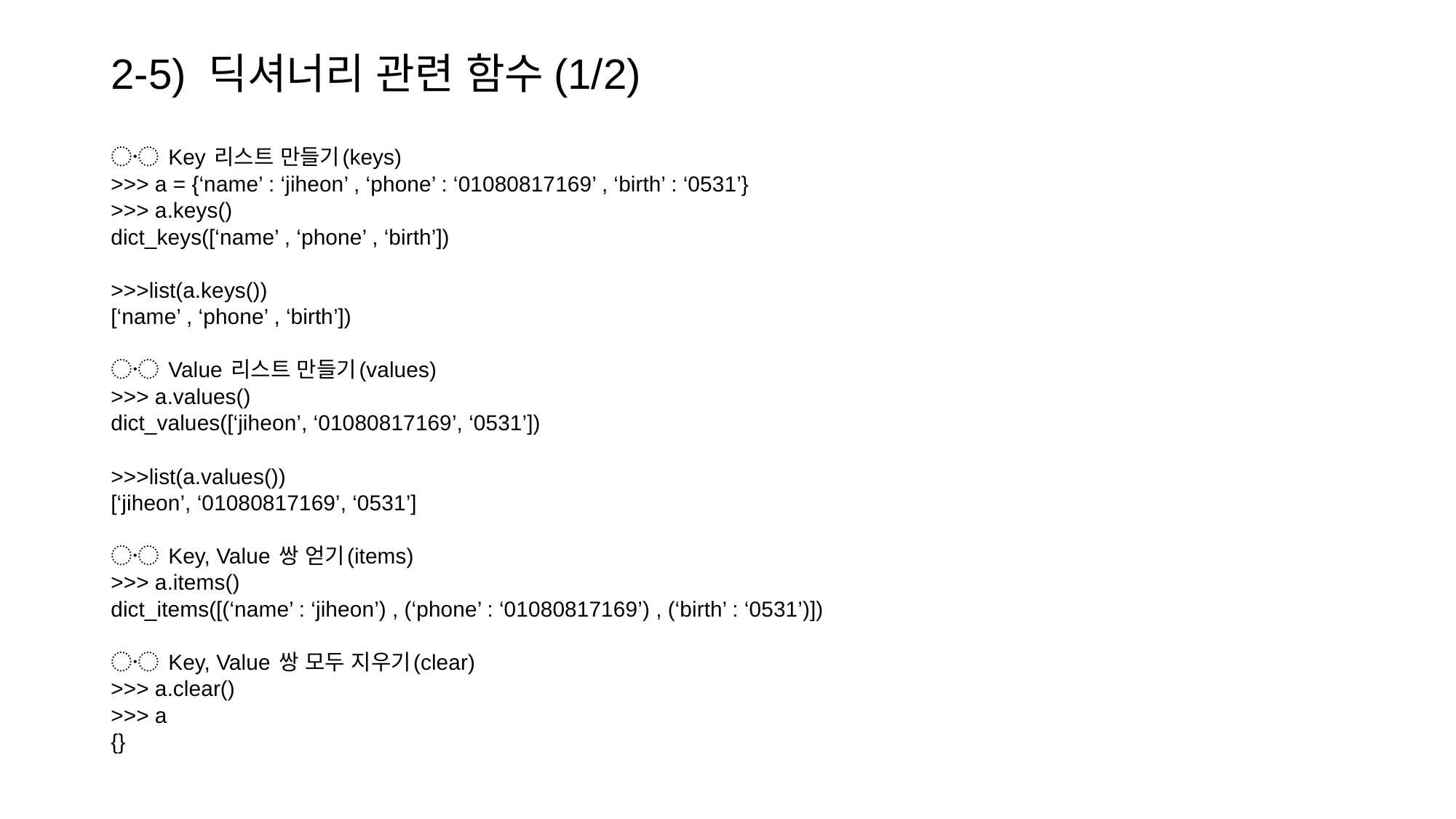

# 2-5) 딕셔너리 관련 함수(1/2)
〮 Key 리스트 만들기(keys)
>>> a = {‘name’ : ‘jiheon’ , ‘phone’ : ‘01080817169’ , ‘birth’ : ‘0531’}
>>> a.keys()
dict_keys([‘name’ , ‘phone’ , ‘birth’])

>>>list(a.keys())
[‘name’ , ‘phone’ , ‘birth’])

〮 Value 리스트 만들기(values)
>>> a.values()
dict_values([‘jiheon’, ‘01080817169’, ‘0531’])

>>>list(a.values())
[‘jiheon’, ‘01080817169’, ‘0531’]

〮 Key, Value 쌍 얻기(items)
>>> a.items()
dict_items([(‘name’ : ‘jiheon’) , (‘phone’ : ‘01080817169’) , (‘birth’ : ‘0531’)])

〮 Key, Value 쌍 모두 지우기(clear)
>>> a.clear()
>>> a
{}